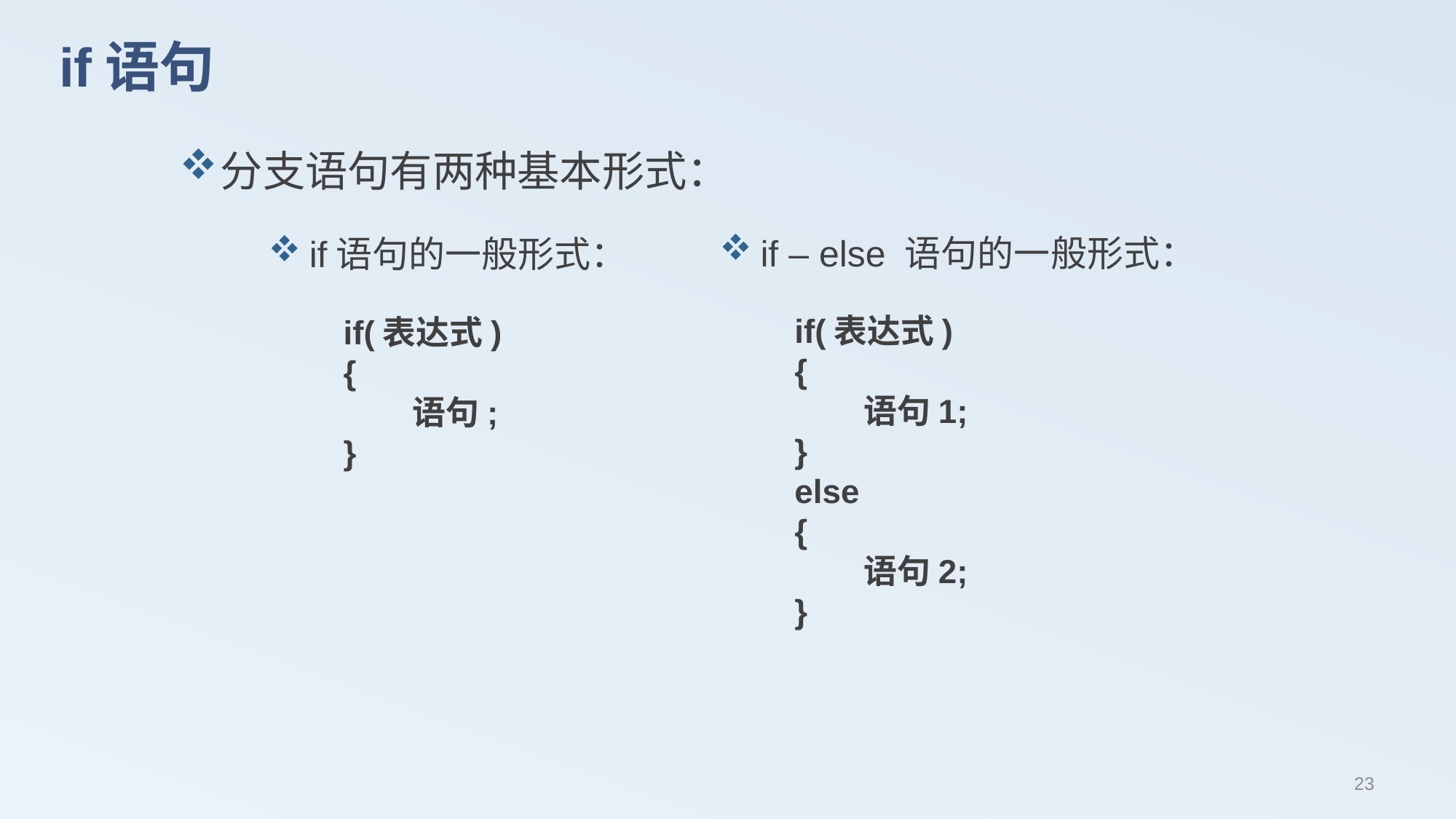

# if语句
分支语句有两种基本形式：
if语句的一般形式：
if(表达式)
{
        语句;
}
if – else 语句的一般形式：
if(表达式)
{
        语句1;
}
else
{
        语句2;
}